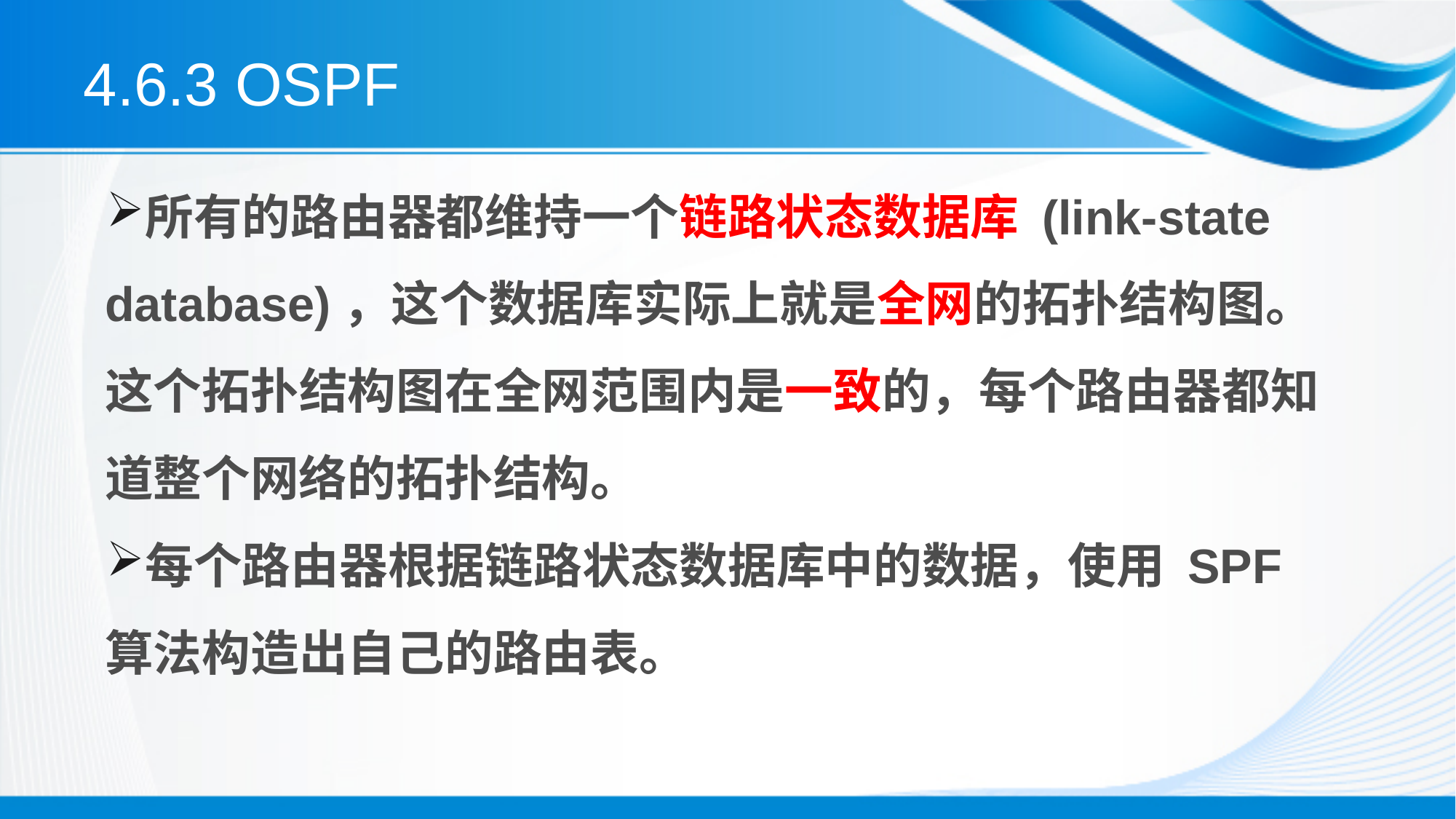

# 4.6.3 OSPF
所有的路由器都维持一个链路状态数据库 (link-state database)，这个数据库实际上就是全网的拓扑结构图。这个拓扑结构图在全网范围内是一致的，每个路由器都知道整个网络的拓扑结构。
每个路由器根据链路状态数据库中的数据，使用 SPF 算法构造出自己的路由表。